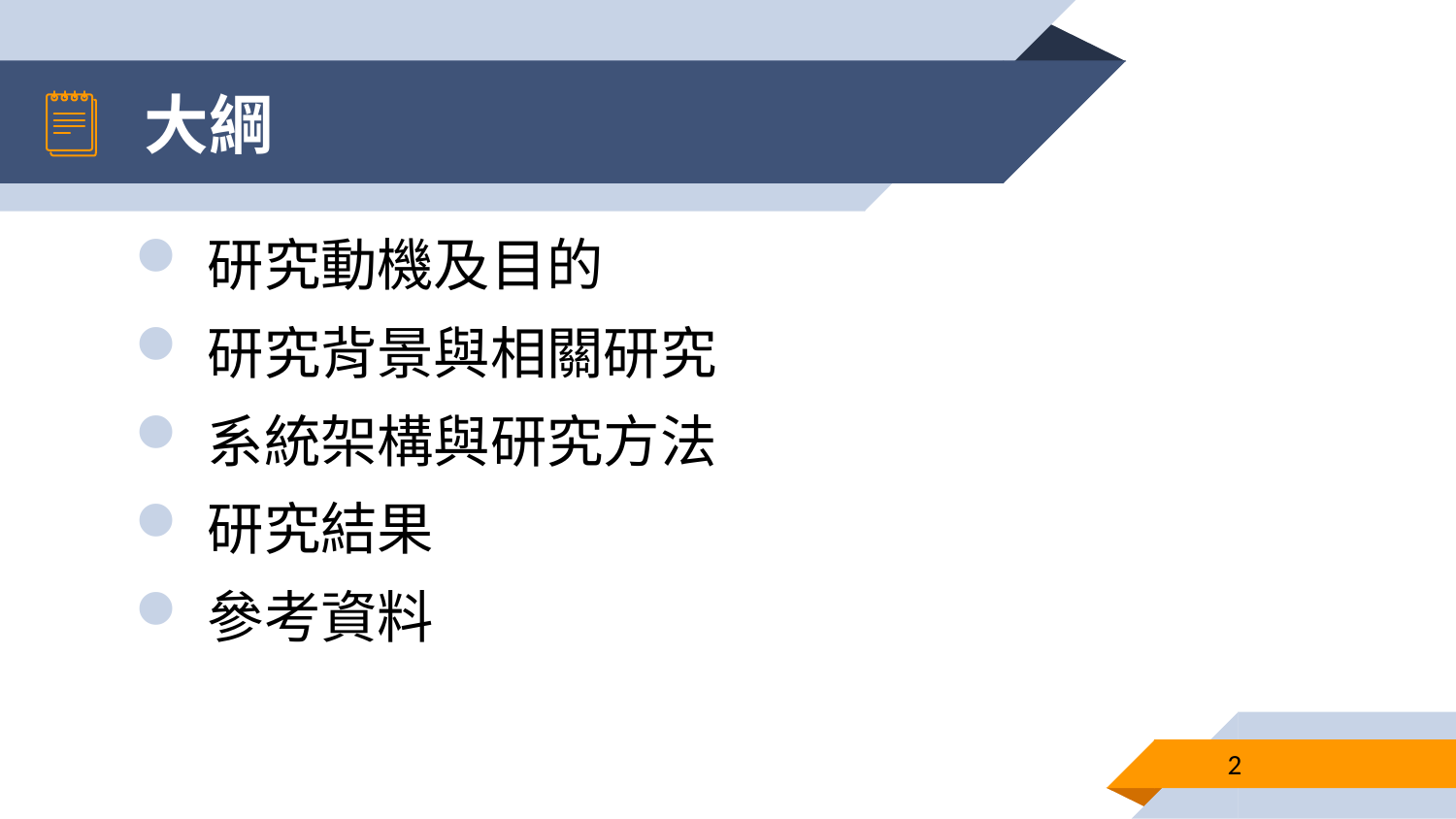

# 大綱

研究動機及目的
研究背景與相關研究
系統架構與研究方法
研究結果
參考資料
2